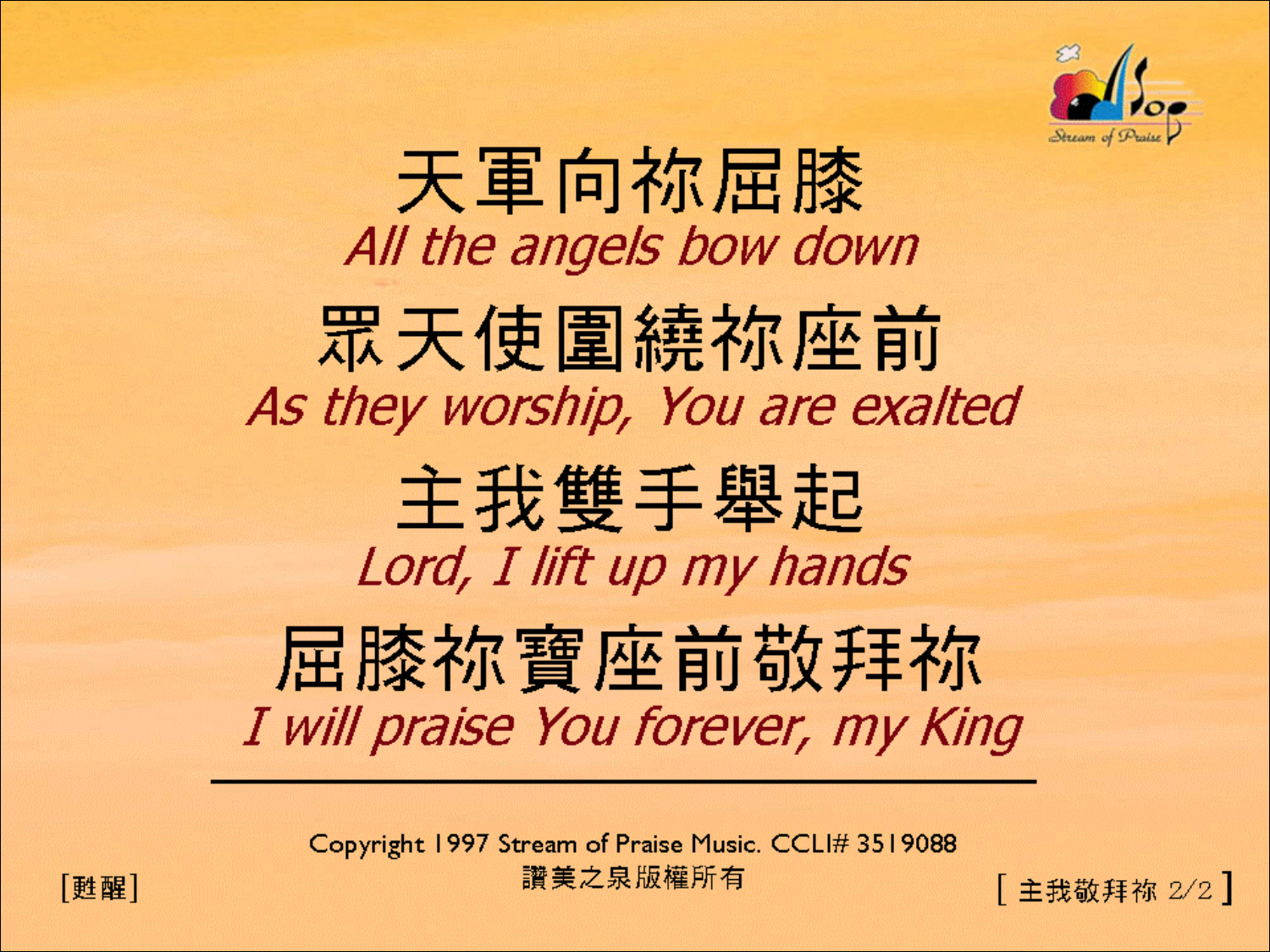

# 主我敬拜你 (2/2) [Lord, I Worship You]